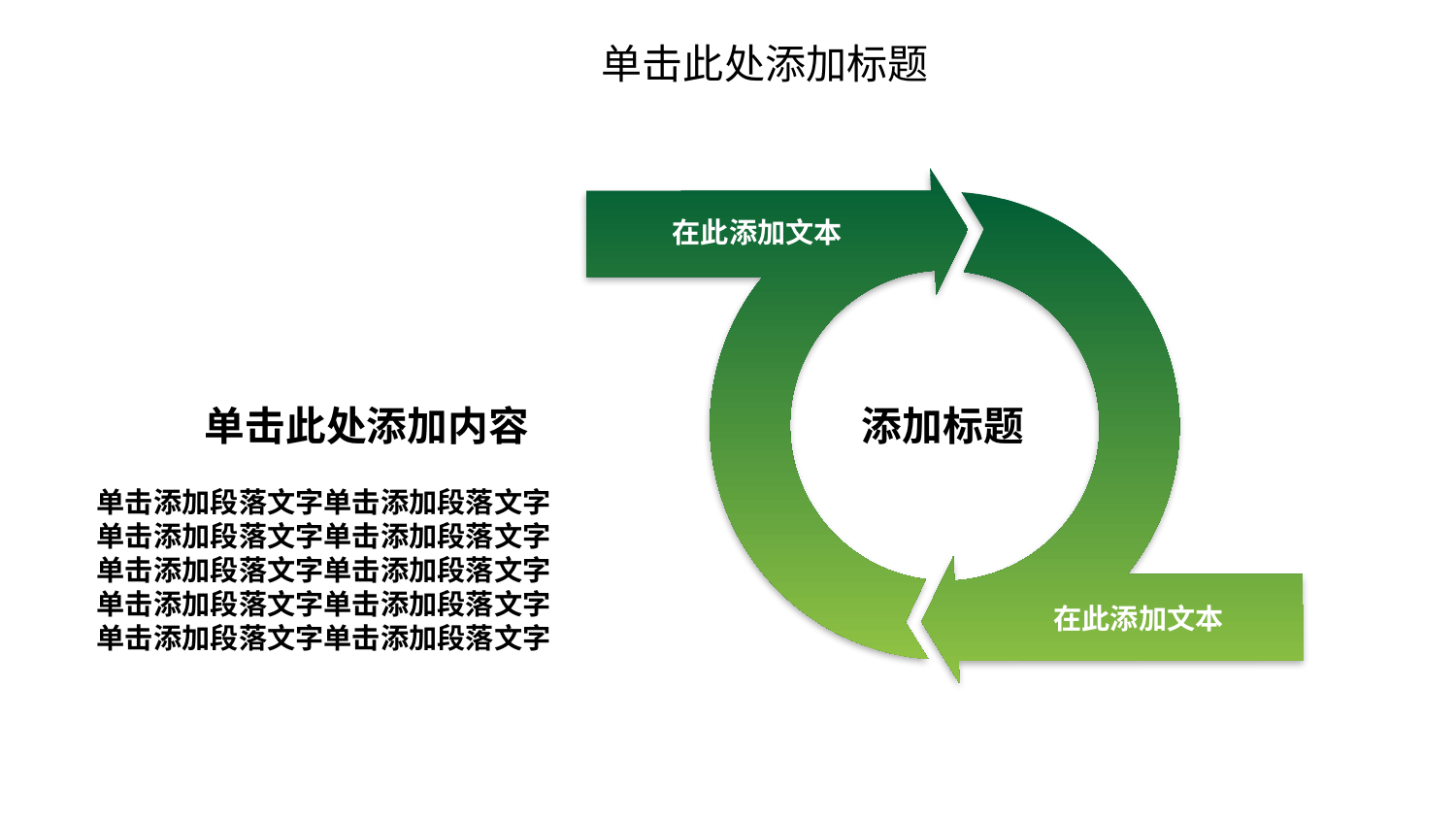

单击此处添加标题

在此添加文本
单击此处添加内容
添加标题
单击添加段落文字单击添加段落文字
单击添加段落文字单击添加段落文字
单击添加段落文字单击添加段落文字
单击添加段落文字单击添加段落文字
单击添加段落文字单击添加段落文字
在此添加文本